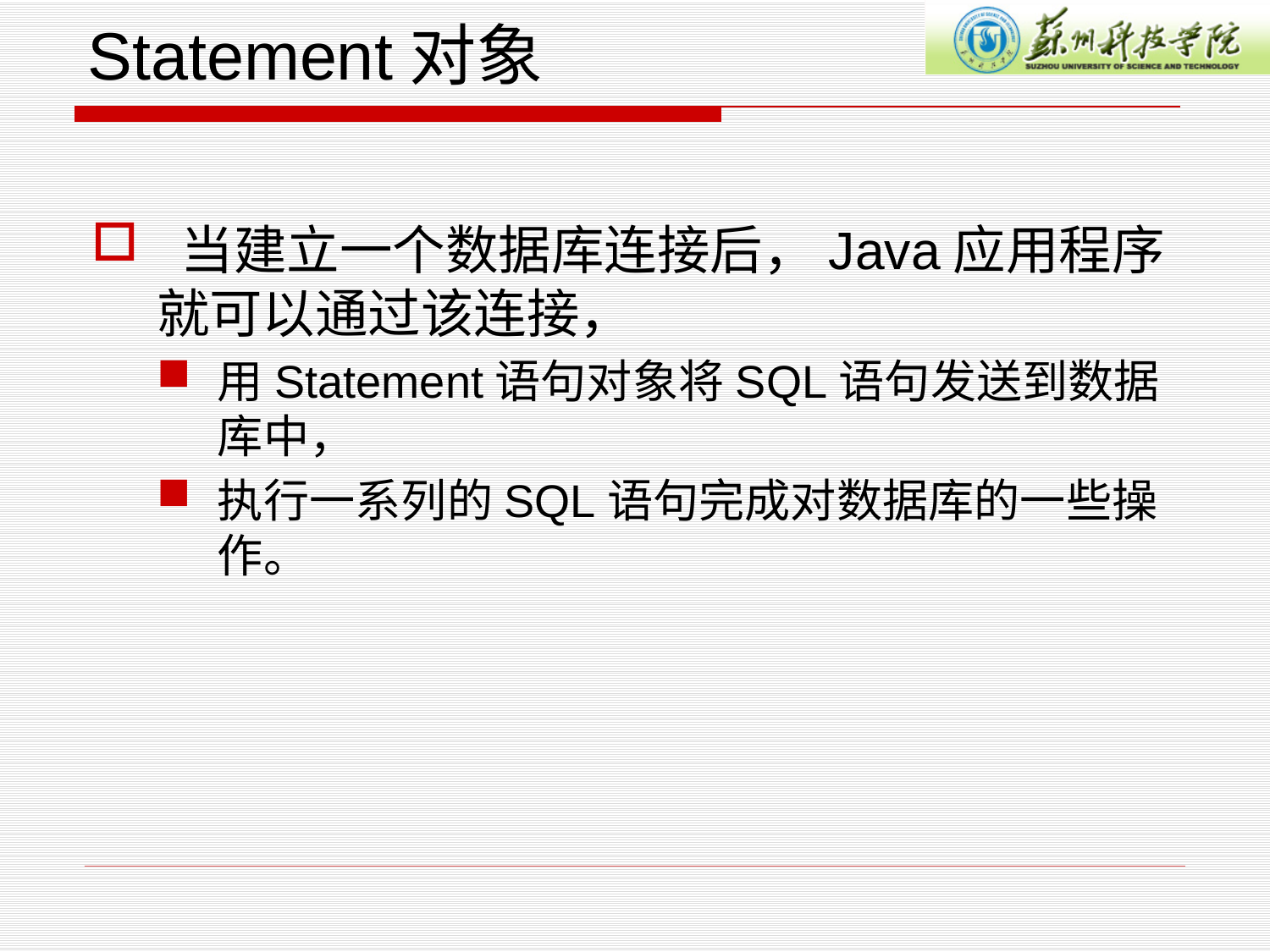

# Statement对象

 当建立一个数据库连接后，Java应用程序就可以通过该连接，
用Statement语句对象将SQL语句发送到数据库中，
执行一系列的SQL语句完成对数据库的一些操作。